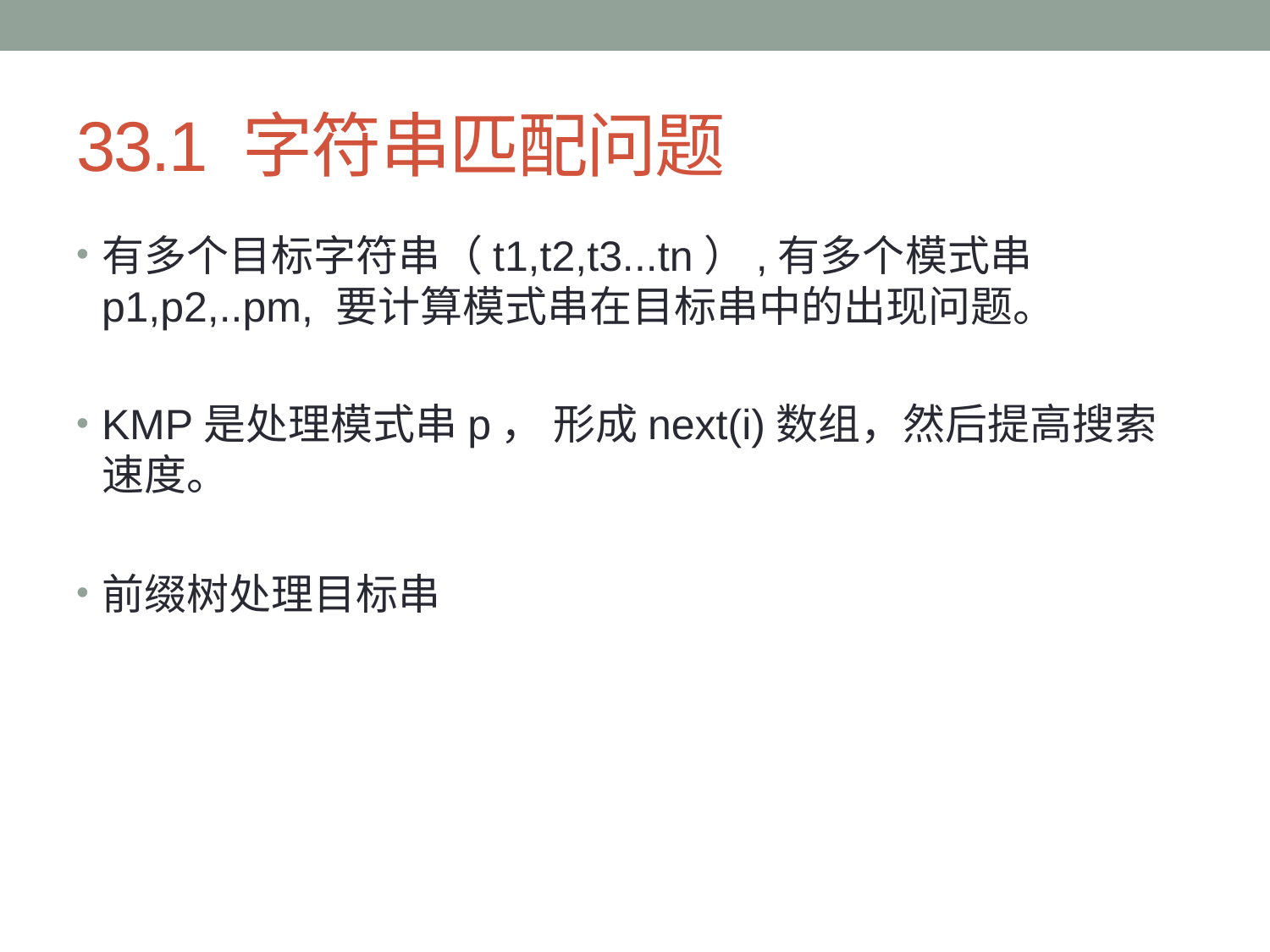

# 33.1 字符串匹配问题
有多个目标字符串（t1,t2,t3...tn）,有多个模式串p1,p2,..pm, 要计算模式串在目标串中的出现问题。

KMP是处理模式串p， 形成next(i)数组，然后提高搜索速度。

前缀树处理目标串